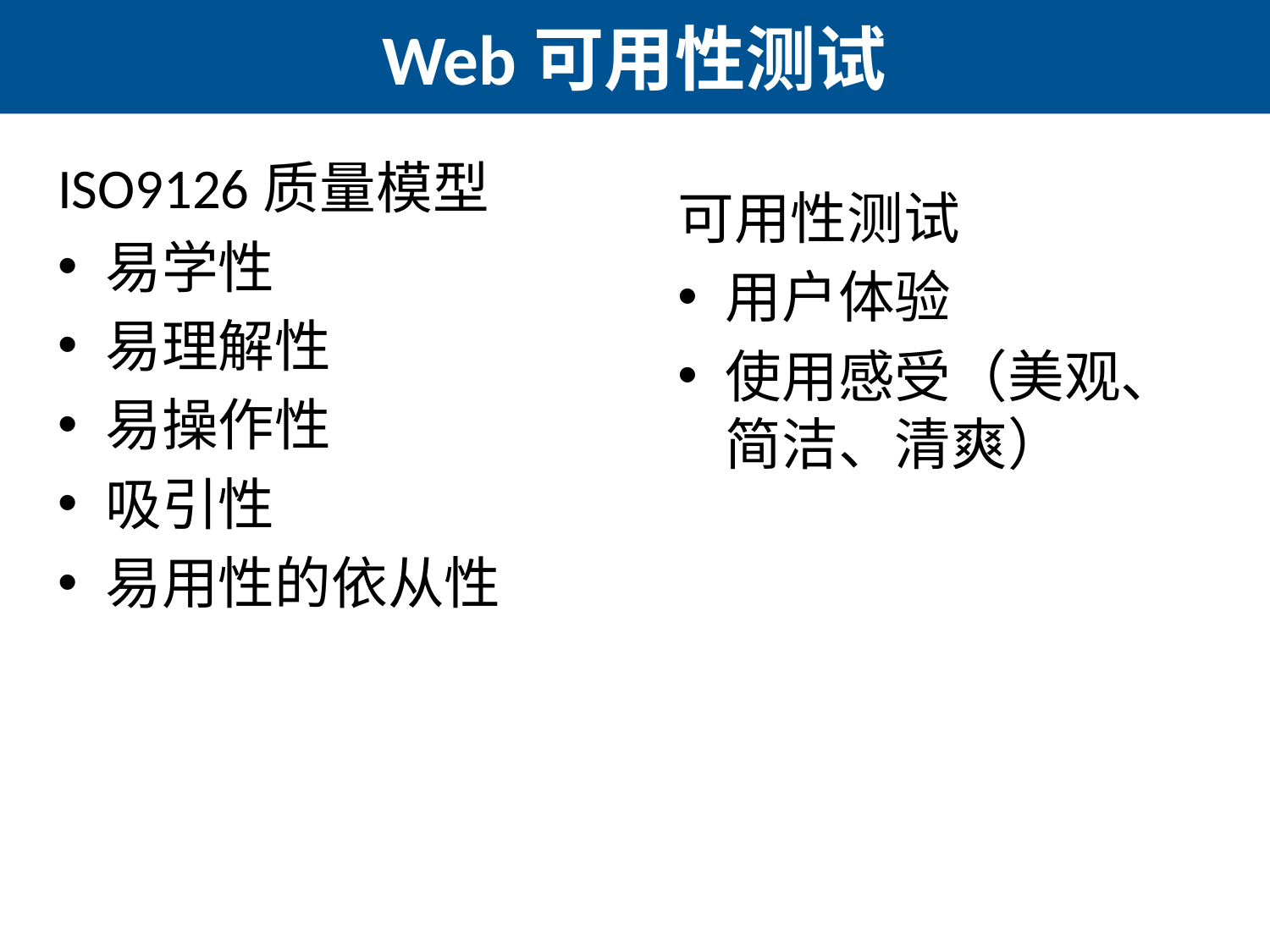

# Web可用性测试
ISO9126质量模型
易学性
易理解性
易操作性
吸引性
易用性的依从性
可用性测试
用户体验
使用感受（美观、简洁、清爽）